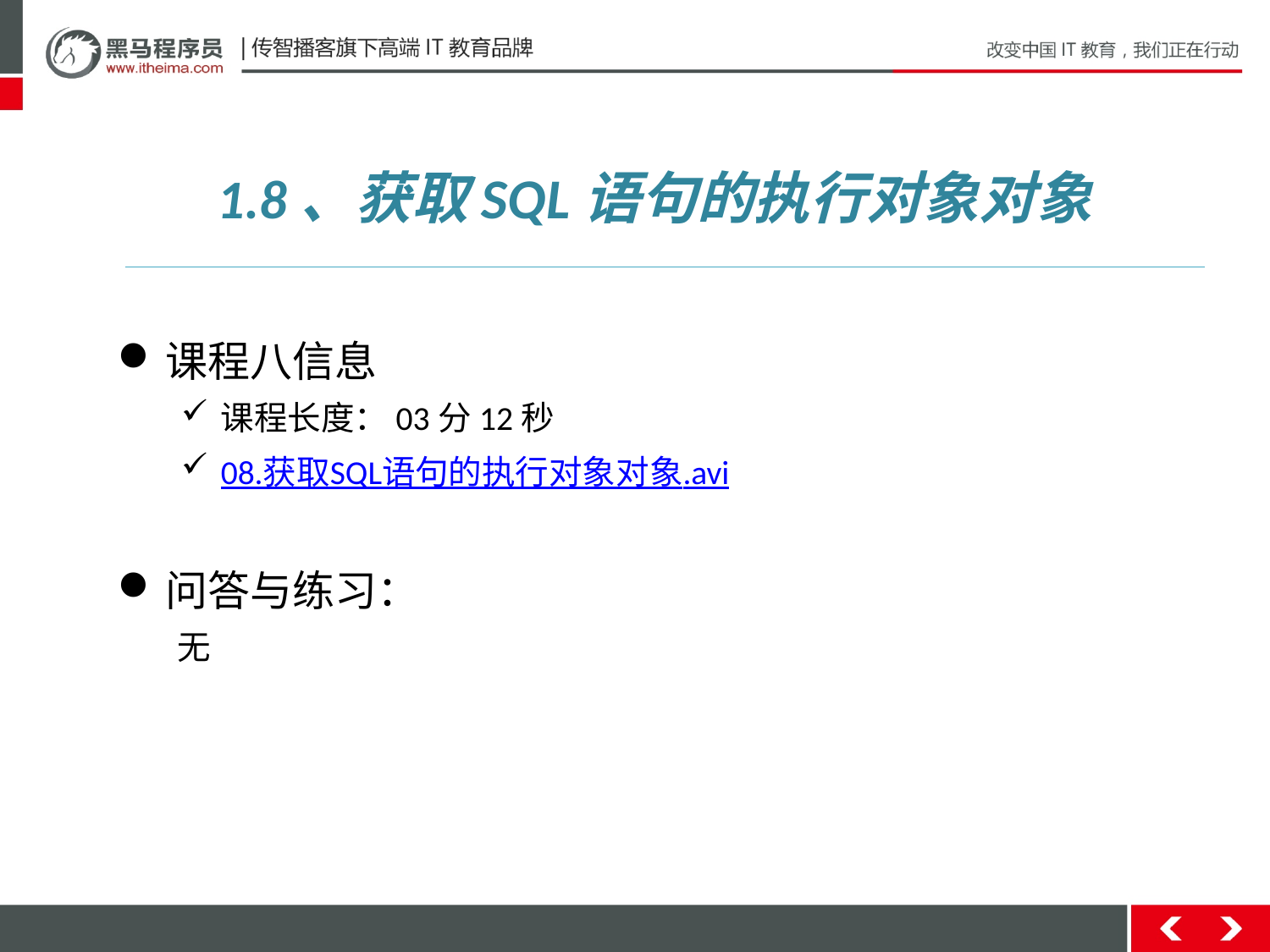

1.8、获取SQL语句的执行对象对象

课程八信息
课程长度：03分12秒
08.获取SQL语句的执行对象对象.avi

问答与练习：
       无